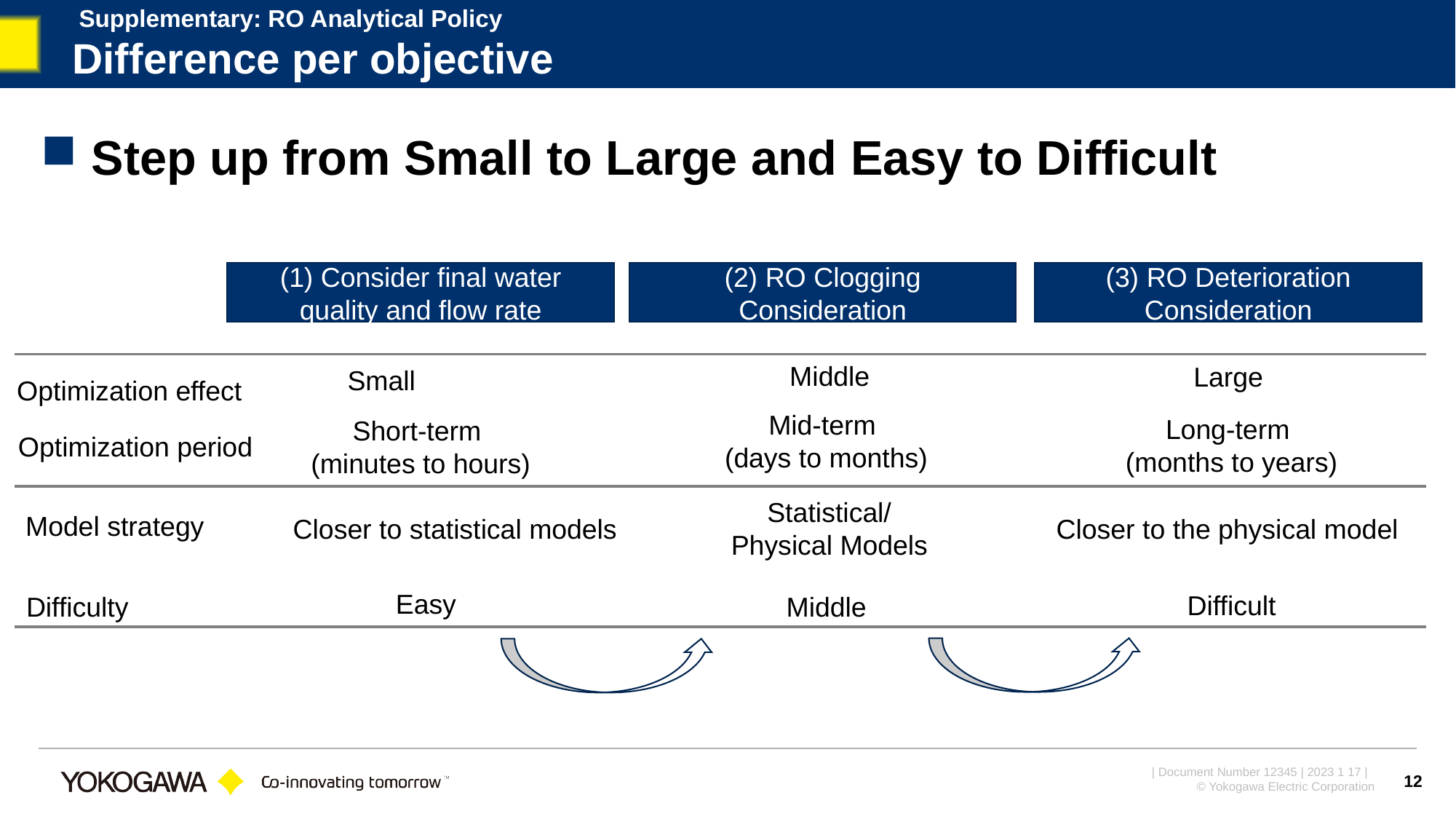

Supplementary: RO Analytical Policy
# Difference per objective
 Step up from Small to Large and Easy to Difficult
(1) 最終水質と供給量を考慮
(2) RO膜閉塞状態も考慮
(3) RO膜劣化も考慮
(1) Consider final water quality and flow rate
(2) RO Clogging Consideration
(3) RO Deterioration Consideration
Middle
Large
Small

Optimization effect
Mid-term
(days to months)
Long-term
(months to years)
Short-term
(minutes to hours)
Optimization period
Statistical/ Physical Models
Model strategy
Closer to statistical models

Closer to the physical model
Easy
Difficult
Difficulty
Middle

12